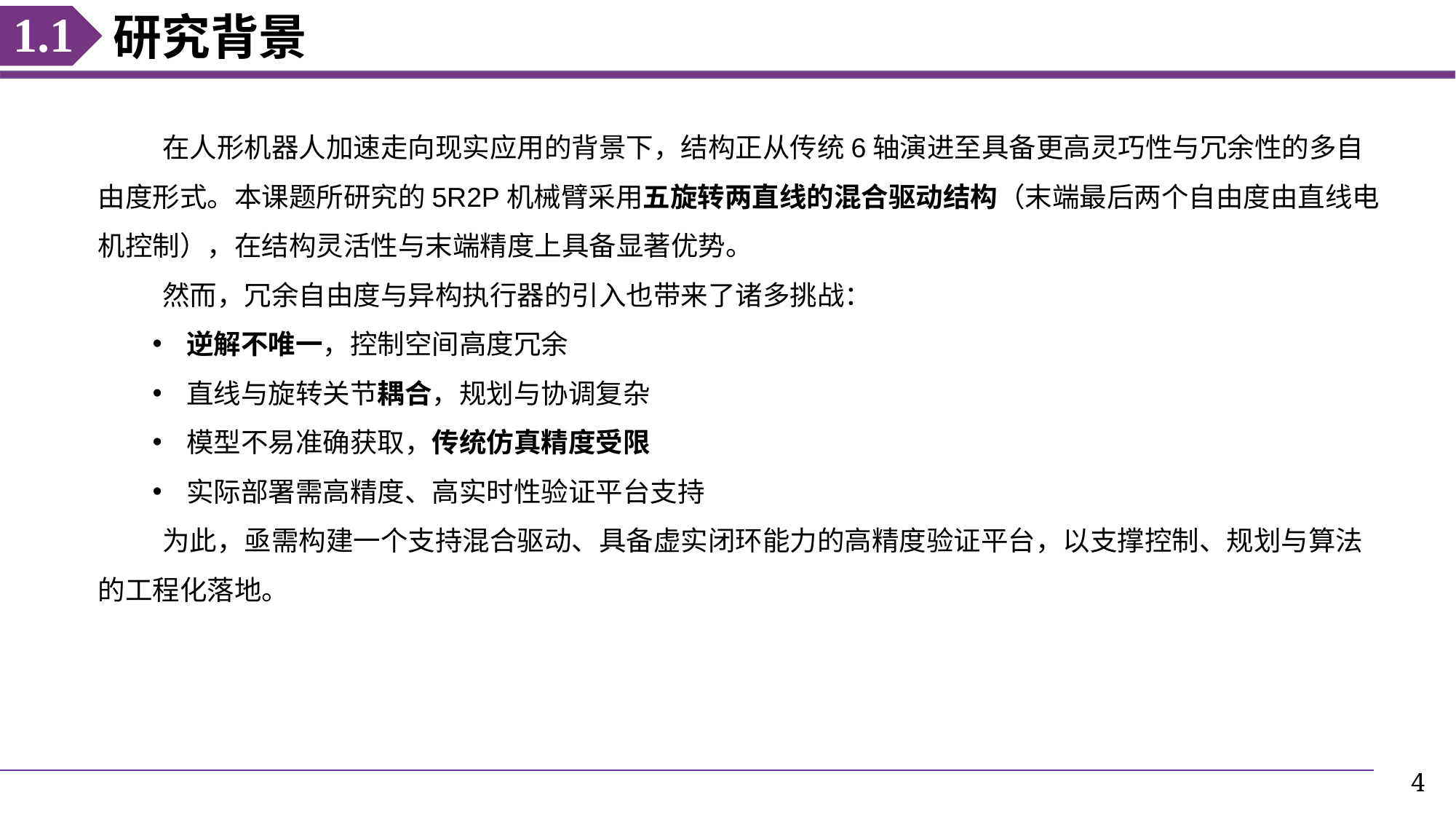

1.1
# 研究背景
在人形机器人加速走向现实应用的背景下，结构正从传统6轴演进至具备更高灵巧性与冗余性的多自由度形式。本课题所研究的5R2P机械臂采用五旋转两直线的混合驱动结构（末端最后两个自由度由直线电机控制），在结构灵活性与末端精度上具备显著优势。
然而，冗余自由度与异构执行器的引入也带来了诸多挑战：
逆解不唯一，控制空间高度冗余
直线与旋转关节耦合，规划与协调复杂
模型不易准确获取，传统仿真精度受限
实际部署需高精度、高实时性验证平台支持
为此，亟需构建一个支持混合驱动、具备虚实闭环能力的高精度验证平台，以支撑控制、规划与算法的工程化落地。